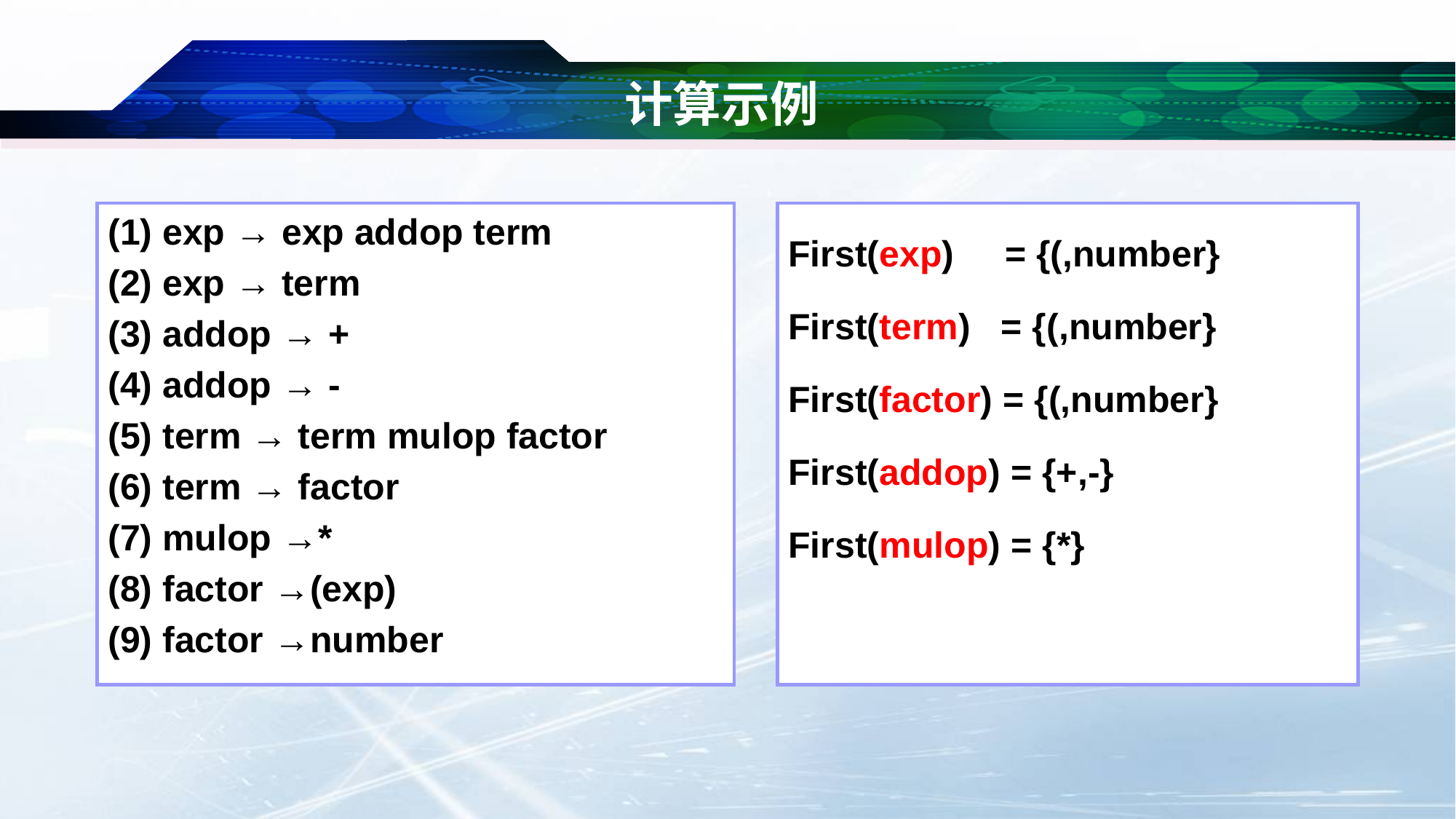

# 计算示例
(1) exp → exp addop term
(2) exp → term
(3) addop → +
(4) addop → -
(5) term → term mulop factor
(6) term → factor
(7) mulop →*
(8) factor →(exp)
(9) factor →number

First(exp)     = {(,number}
First(term)   = {(,number}
First(factor) = {(,number}
First(addop) = {+,-}
First(mulop) = {*}